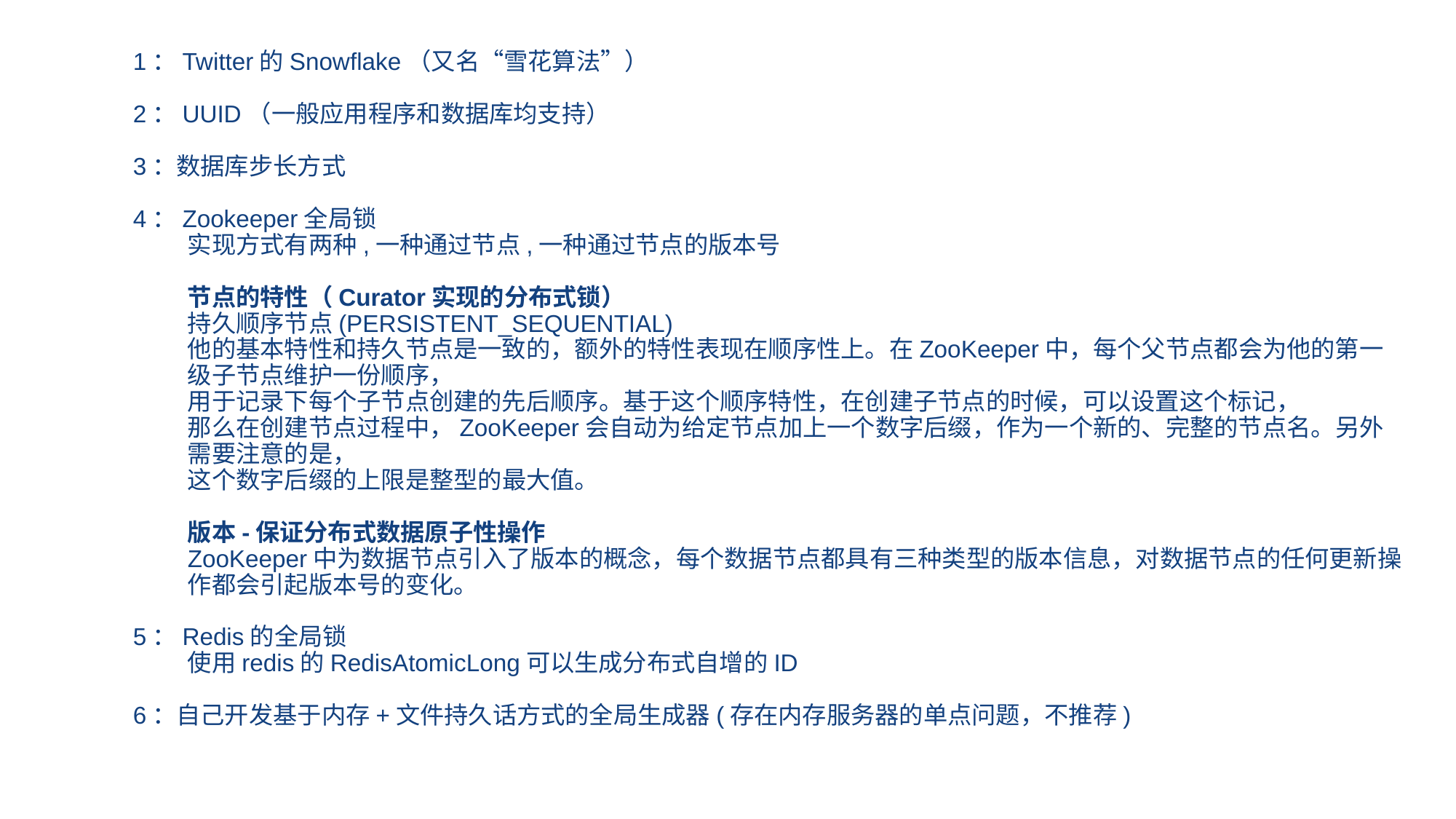

1：Twitter的Snowflake（又名“雪花算法”）

2：UUID（一般应用程序和数据库均支持）

3：数据库步长方式

4：Zookeeper全局锁
实现方式有两种,一种通过节点,一种通过节点的版本号

节点的特性（Curator实现的分布式锁）
持久顺序节点(PERSISTENT_SEQUENTIAL)
他的基本特性和持久节点是一致的，额外的特性表现在顺序性上。在ZooKeeper中，每个父节点都会为他的第一级子节点维护一份顺序，
用于记录下每个子节点创建的先后顺序。基于这个顺序特性，在创建子节点的时候，可以设置这个标记，
那么在创建节点过程中，ZooKeeper会自动为给定节点加上一个数字后缀，作为一个新的、完整的节点名。另外需要注意的是，
这个数字后缀的上限是整型的最大值。

版本-保证分布式数据原子性操作
ZooKeeper中为数据节点引入了版本的概念，每个数据节点都具有三种类型的版本信息，对数据节点的任何更新操作都会引起版本号的变化。

5：Redis的全局锁
使用redis的RedisAtomicLong可以生成分布式自增的ID

6：自己开发基于内存+文件持久话方式的全局生成器(存在内存服务器的单点问题，不推荐)